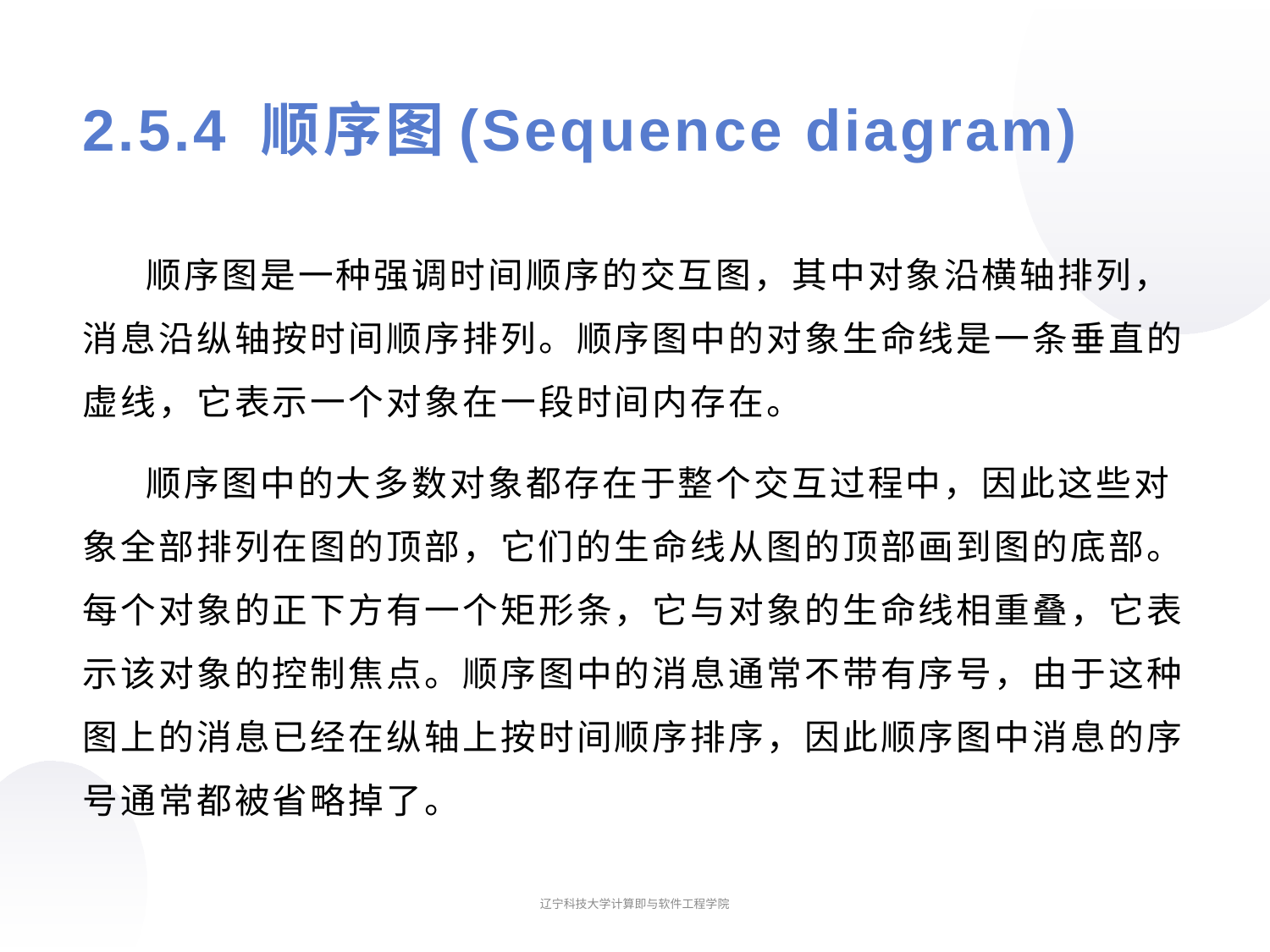

# 2.5.4 顺序图(Sequence diagram)
顺序图是一种强调时间顺序的交互图，其中对象沿横轴排列，消息沿纵轴按时间顺序排列。顺序图中的对象生命线是一条垂直的虚线，它表示一个对象在一段时间内存在。
顺序图中的大多数对象都存在于整个交互过程中，因此这些对象全部排列在图的顶部，它们的生命线从图的顶部画到图的底部。每个对象的正下方有一个矩形条，它与对象的生命线相重叠，它表示该对象的控制焦点。顺序图中的消息通常不带有序号，由于这种图上的消息已经在纵轴上按时间顺序排序，因此顺序图中消息的序号通常都被省略掉了。

辽宁科技大学计算即与软件工程学院
81